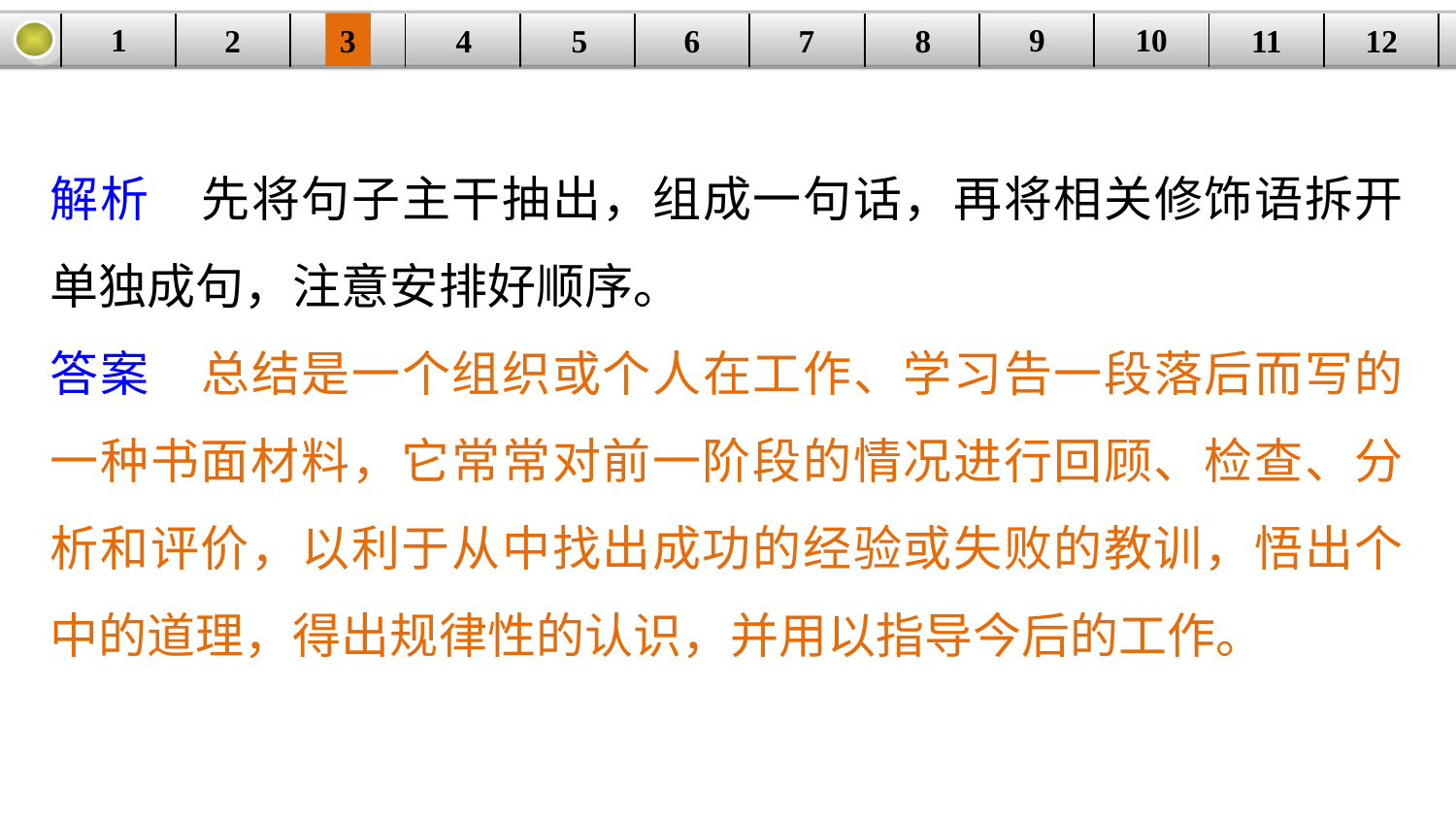

9
10
1
3
4
5
6
8
11
2
12
|  |  |  |  |  |  |  |  |  |  |  |  |
| --- | --- | --- | --- | --- | --- | --- | --- | --- | --- | --- | --- |
7

解析　先将句子主干抽出，组成一句话，再将相关修饰语拆开单独成句，注意安排好顺序。
答案　总结是一个组织或个人在工作、学习告一段落后而写的一种书面材料，它常常对前一阶段的情况进行回顾、检查、分析和评价，以利于从中找出成功的经验或失败的教训，悟出个中的道理，得出规律性的认识，并用以指导今后的工作。